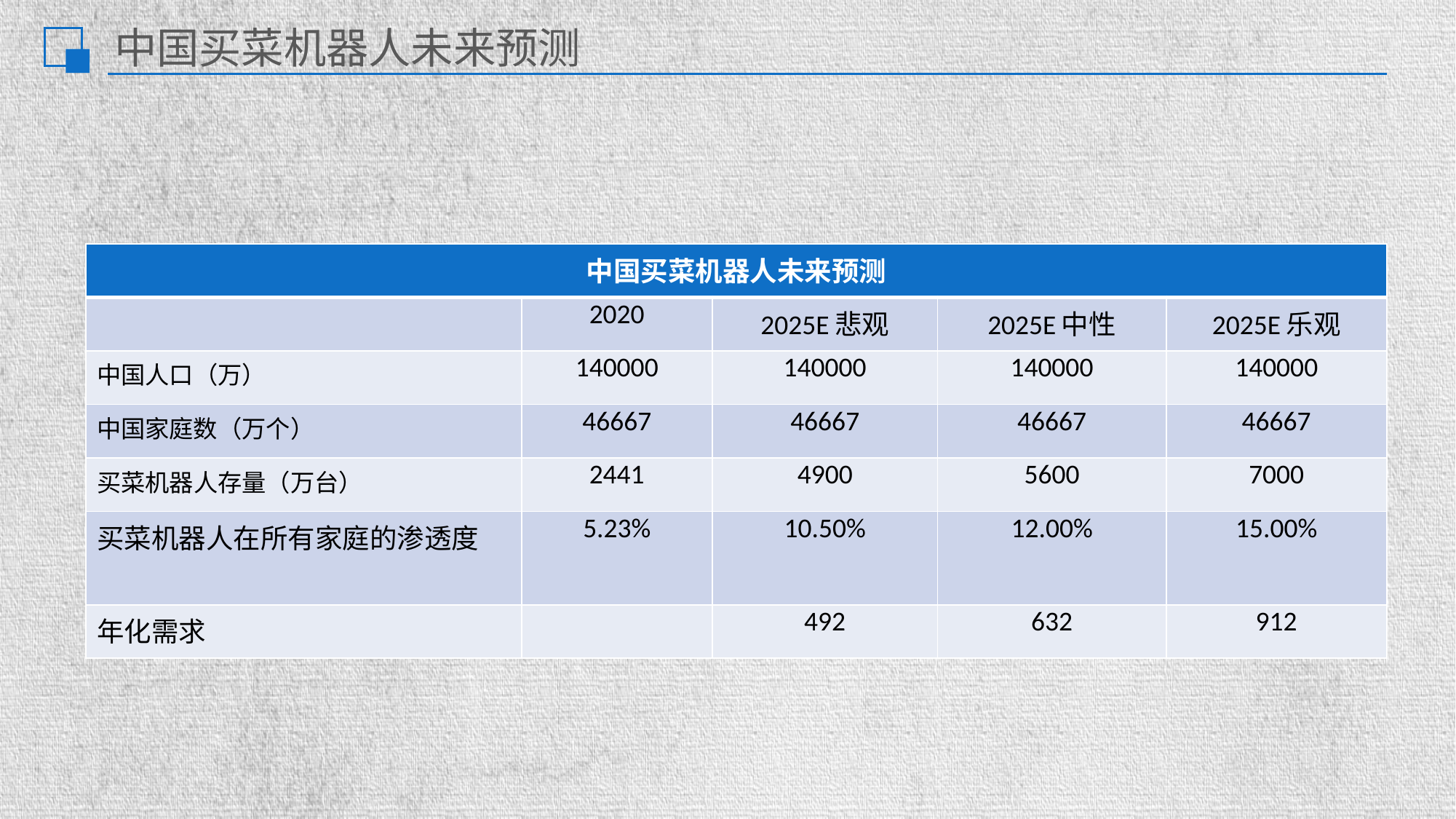

中国买菜机器人未来预测

| 中国买菜机器人未来预测 |  |  |  |  |
| --- | --- | --- | --- | --- |
|  | 2020 | 2025E悲观 | 2025E中性 | 2025E乐观 |
| 中国人口（万） | 140000 | 140000 | 140000 | 140000 |
| 中国家庭数（万个） | 46667 | 46667 | 46667 | 46667 |
| 买菜机器人存量（万台） | 2441 | 4900 | 5600 | 7000 |
| 买菜机器人在所有家庭的渗透度 | 5.23% | 10.50% | 12.00% | 15.00% |
| 年化需求 |  | 492 | 632 | 912 |